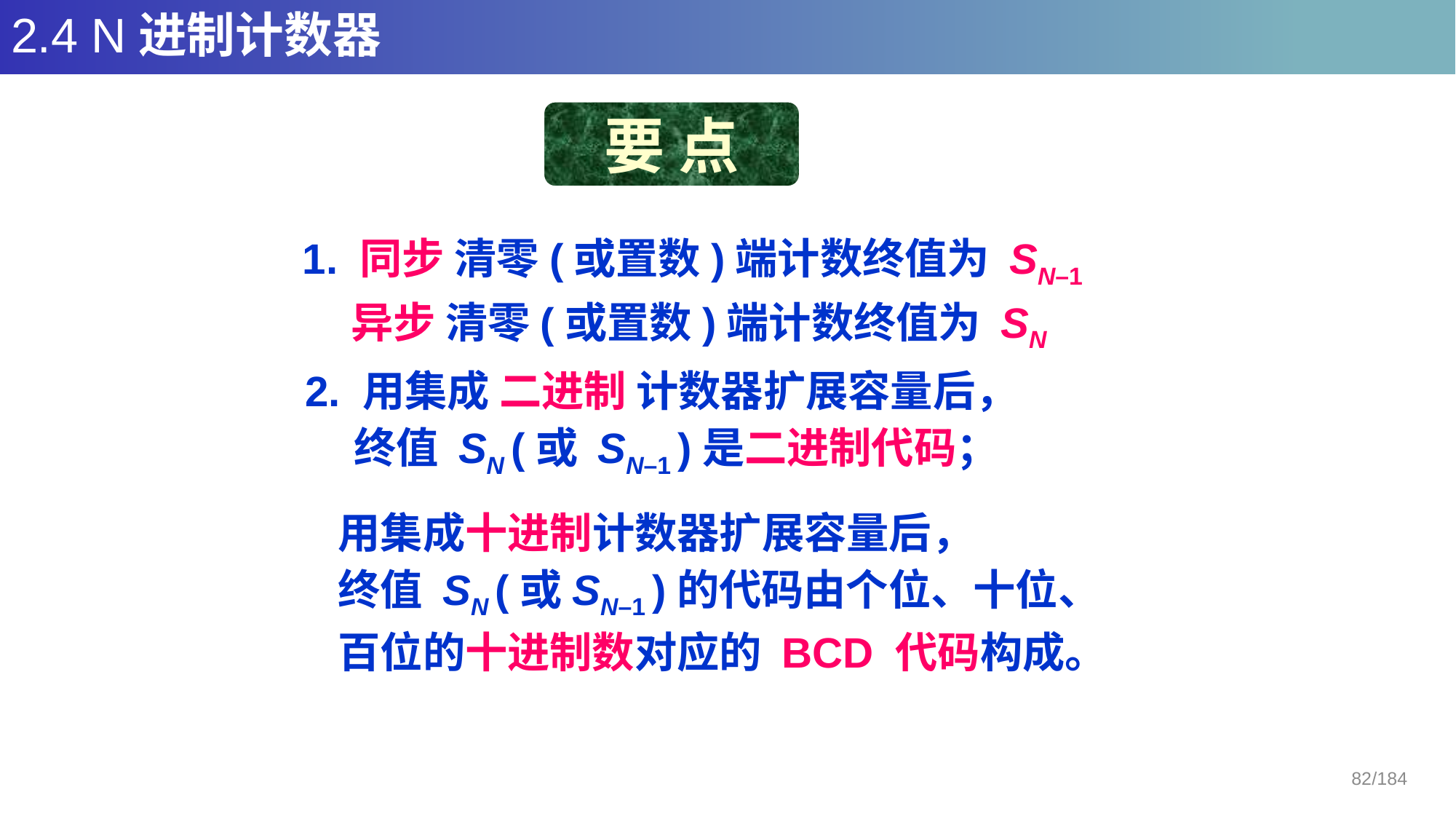

# 2.4 N进制计数器
要 点
1. 同步 清零(或置数)端计数终值为 SN–1
    异步 清零(或置数)端计数终值为 SN
2. 用集成 二进制 计数器扩展容量后，
    终值 SN (或 SN–1 )是二进制代码；
用集成十进制计数器扩展容量后，
终值 SN (或SN–1 )的代码由个位、十位、
百位的十进制数对应的 BCD 代码构成。
82/184